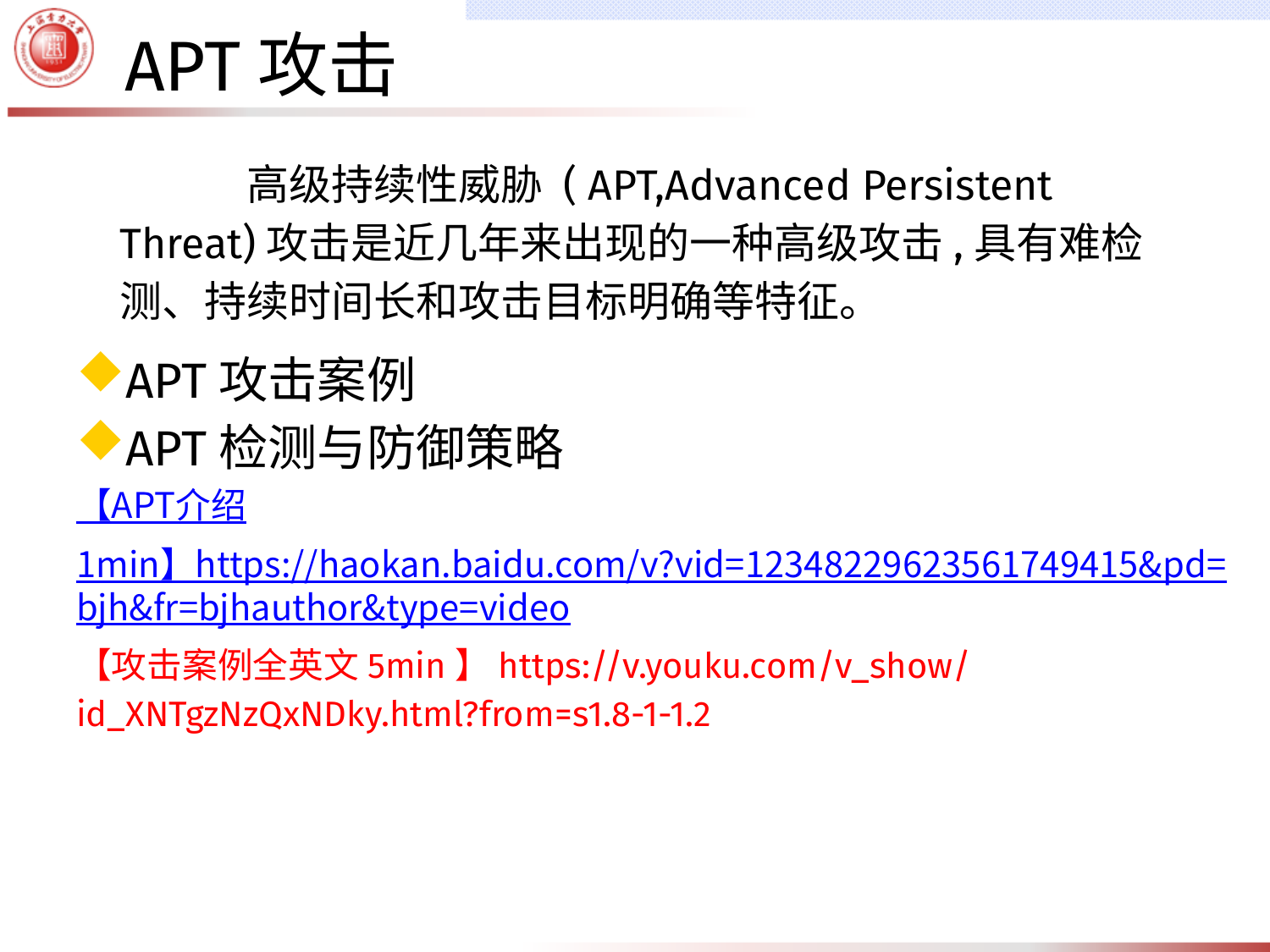

APT攻击
	高级持续性威胁 ( APT,Advanced Persistent Threat)攻击是近几年来出现的一种高级攻击,具有难检测、持续时间长和攻击目标明确等特征。
APT攻击案例
APT检测与防御策略
【APT介绍1min】https://haokan.baidu.com/v?vid=12348229623561749415&pd=bjh&fr=bjhauthor&type=video
【攻击案例全英文5min】https://v.youku.com/v_show/id_XNTgzNzQxNDky.html?from=s1.8-1-1.2